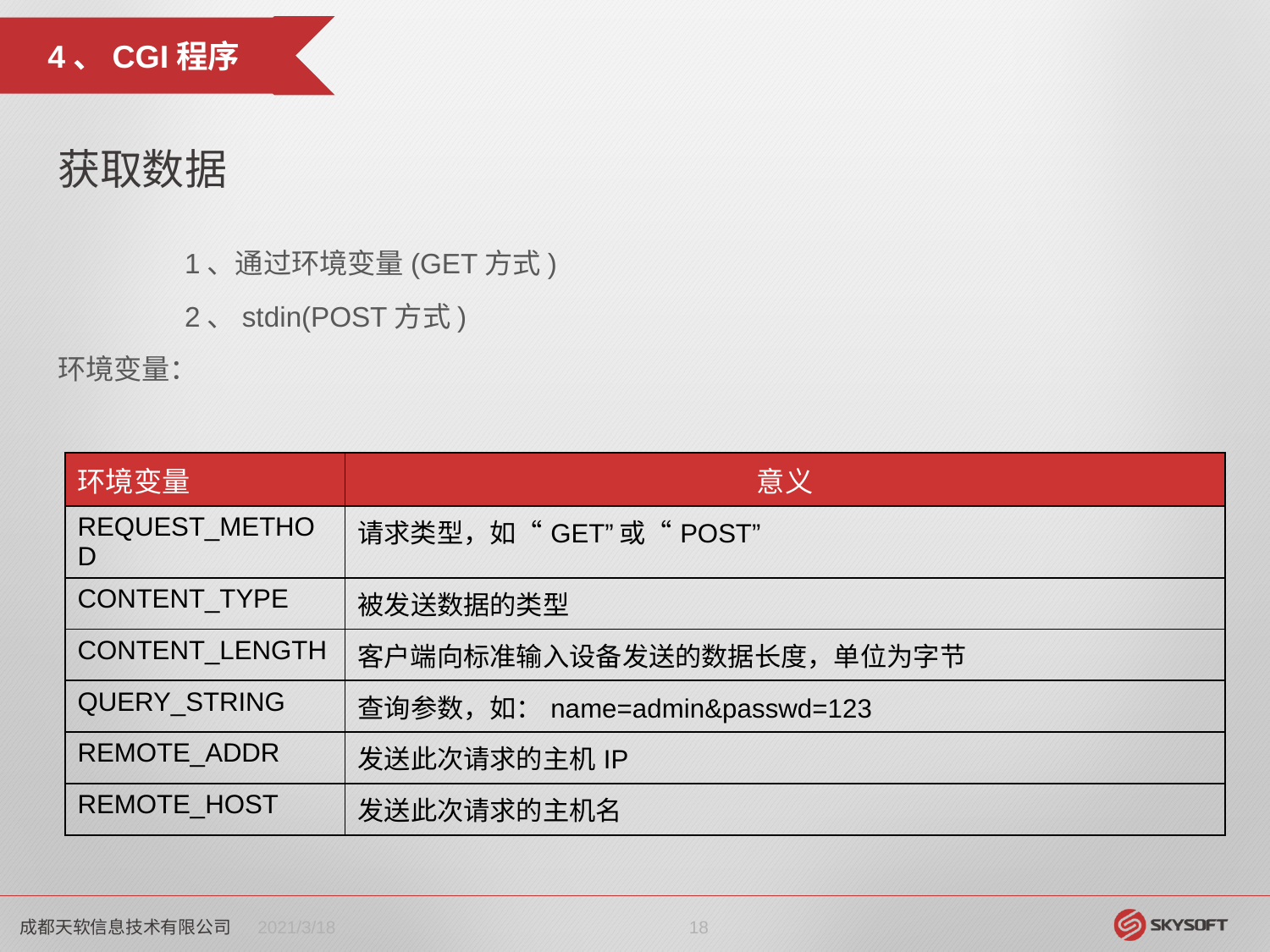

4、CGI程序
获取数据
	1、通过环境变量(GET方式)
        	2、stdin(POST方式)
环境变量：

| 环境变量 | 意义 |
| --- | --- |
| REQUEST\_METHOD | 请求类型，如“GET”或“POST” |
| CONTENT\_TYPE | 被发送数据的类型 |
| CONTENT\_LENGTH | 客户端向标准输入设备发送的数据长度，单位为字节 |
| QUERY\_STRING | 查询参数，如：name=admin&passwd=123 |
| REMOTE\_ADDR | 发送此次请求的主机IP |
| REMOTE\_HOST | 发送此次请求的主机名 |
成都天软信息技术有限公司
2021/3/18
18